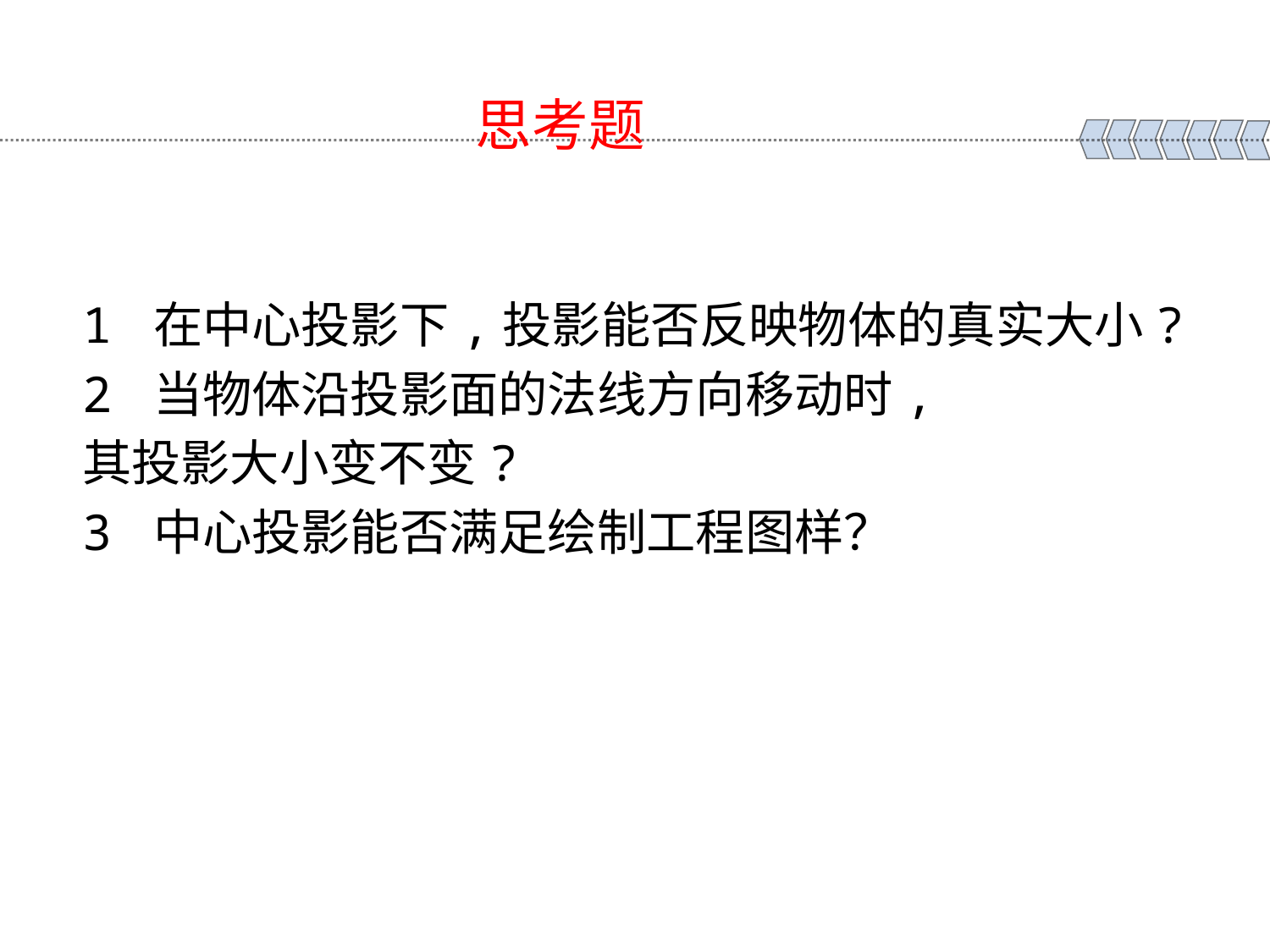

# 思考题
1 在中心投影下,投影能否反映物体的真实大小?
2 当物体沿投影面的法线方向移动时,
其投影大小变不变?
3 中心投影能否满足绘制工程图样？